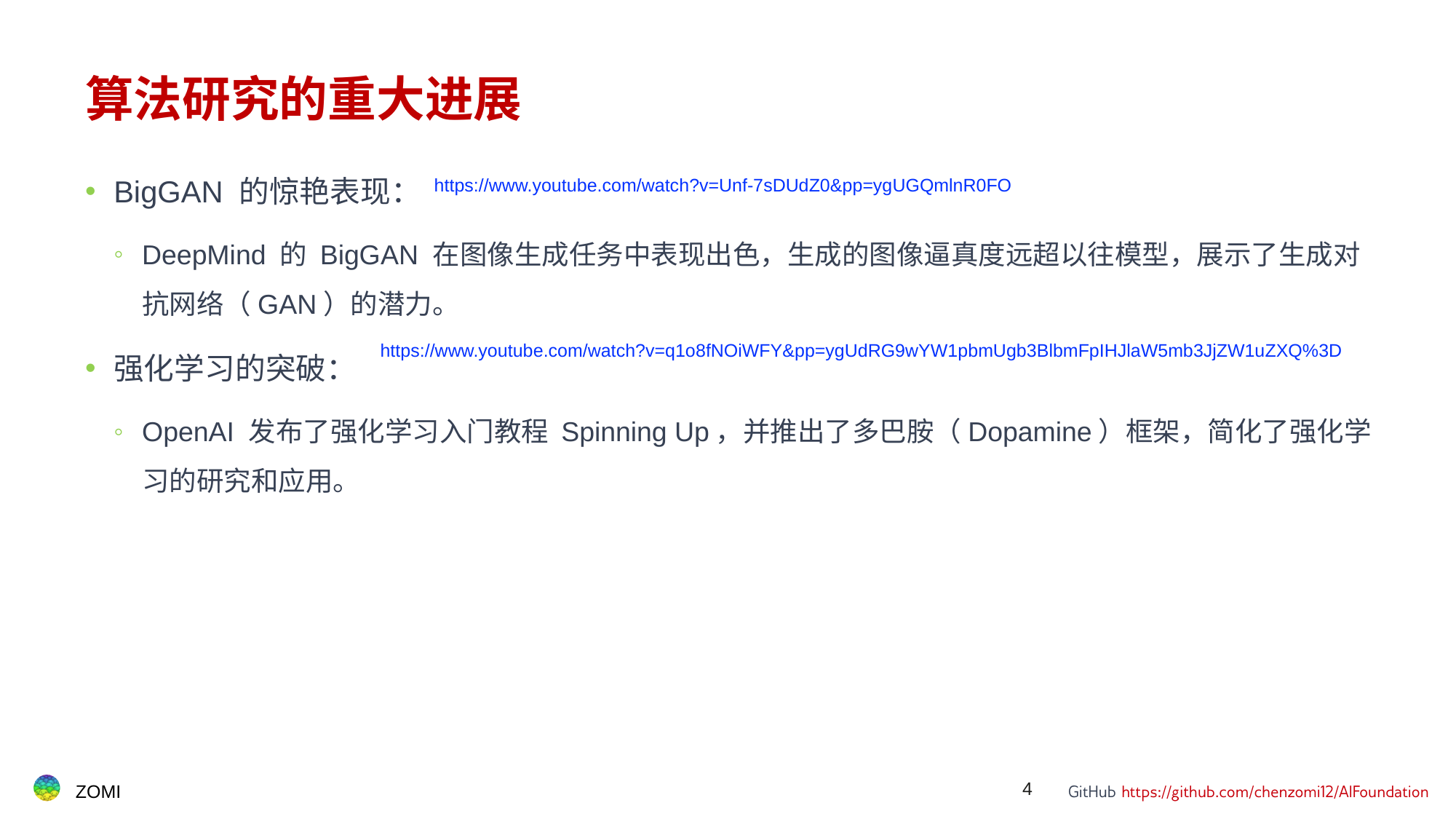

# 算法研究的重大进展
BigGAN 的惊艳表现：
DeepMind 的 BigGAN 在图像生成任务中表现出色，生成的图像逼真度远超以往模型，展示了生成对抗网络（GAN）的潜力。
强化学习的突破：
OpenAI 发布了强化学习入门教程 Spinning Up，并推出了多巴胺（Dopamine）框架，简化了强化学习的研究和应用。

https://www.youtube.com/watch?v=Unf-7sDUdZ0&pp=ygUGQmlnR0FO
https://www.youtube.com/watch?v=q1o8fNOiWFY&pp=ygUdRG9wYW1pbmUgb3BlbmFpIHJlaW5mb3JjZW1uZXQ%3D